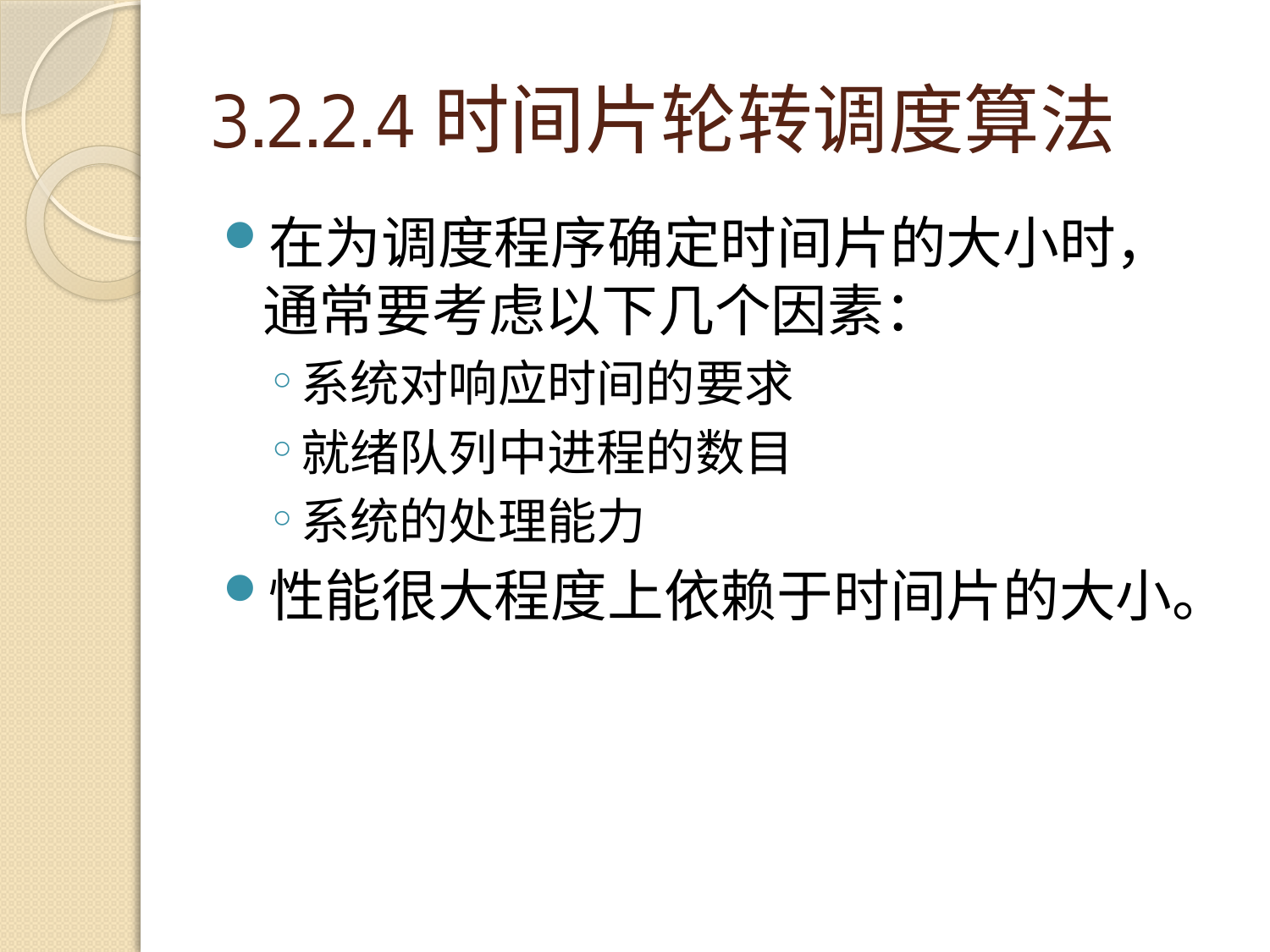

# 3.2.2.4时间片轮转调度算法
在为调度程序确定时间片的大小时，通常要考虑以下几个因素：
系统对响应时间的要求
就绪队列中进程的数目
系统的处理能力
性能很大程度上依赖于时间片的大小。